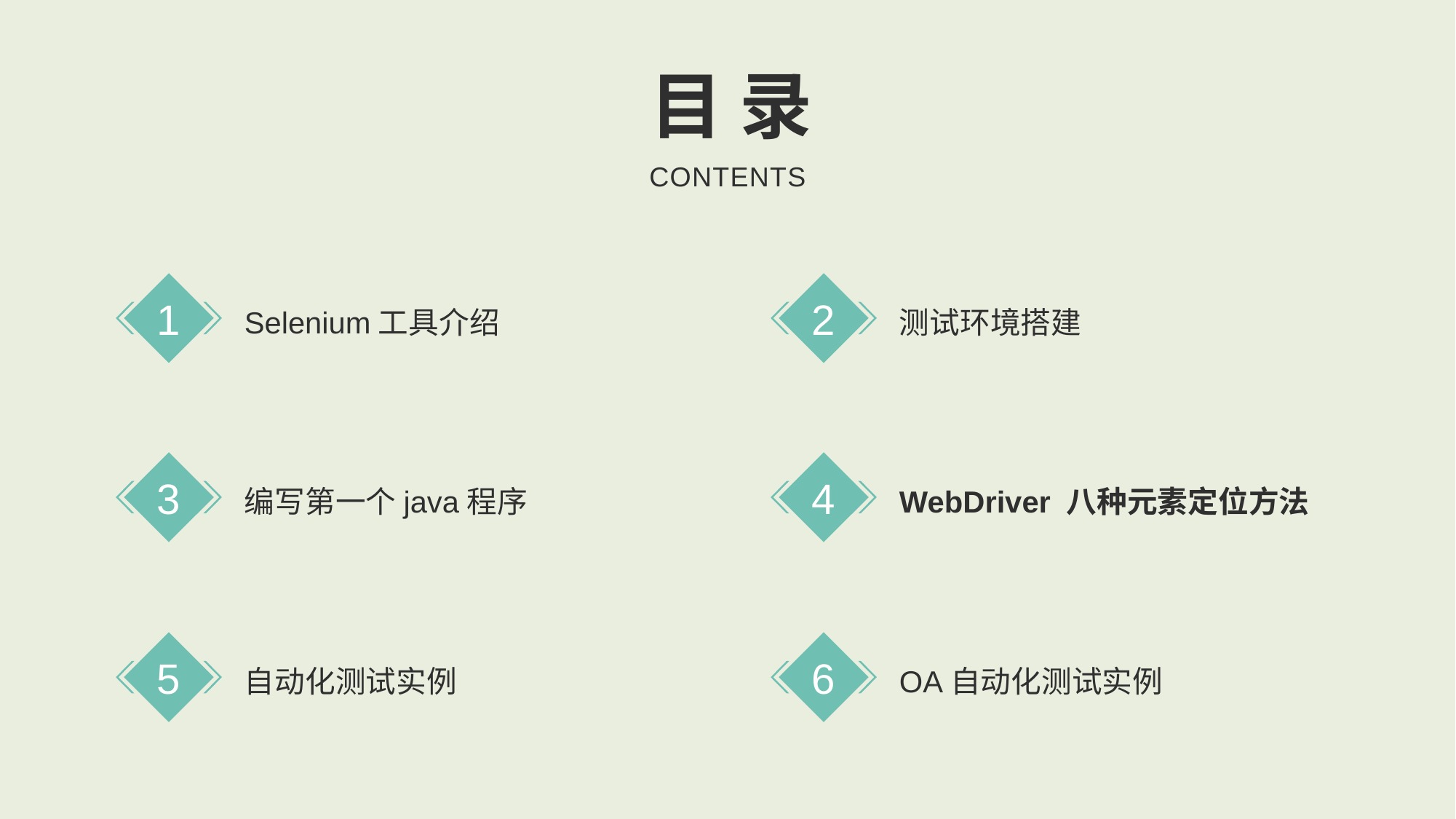

目 录
CONTENTS
2
测试环境搭建
1
Selenium工具介绍
4
WebDriver 八种元素定位方法
3
编写第一个java程序
5
自动化测试实例
6
OA自动化测试实例